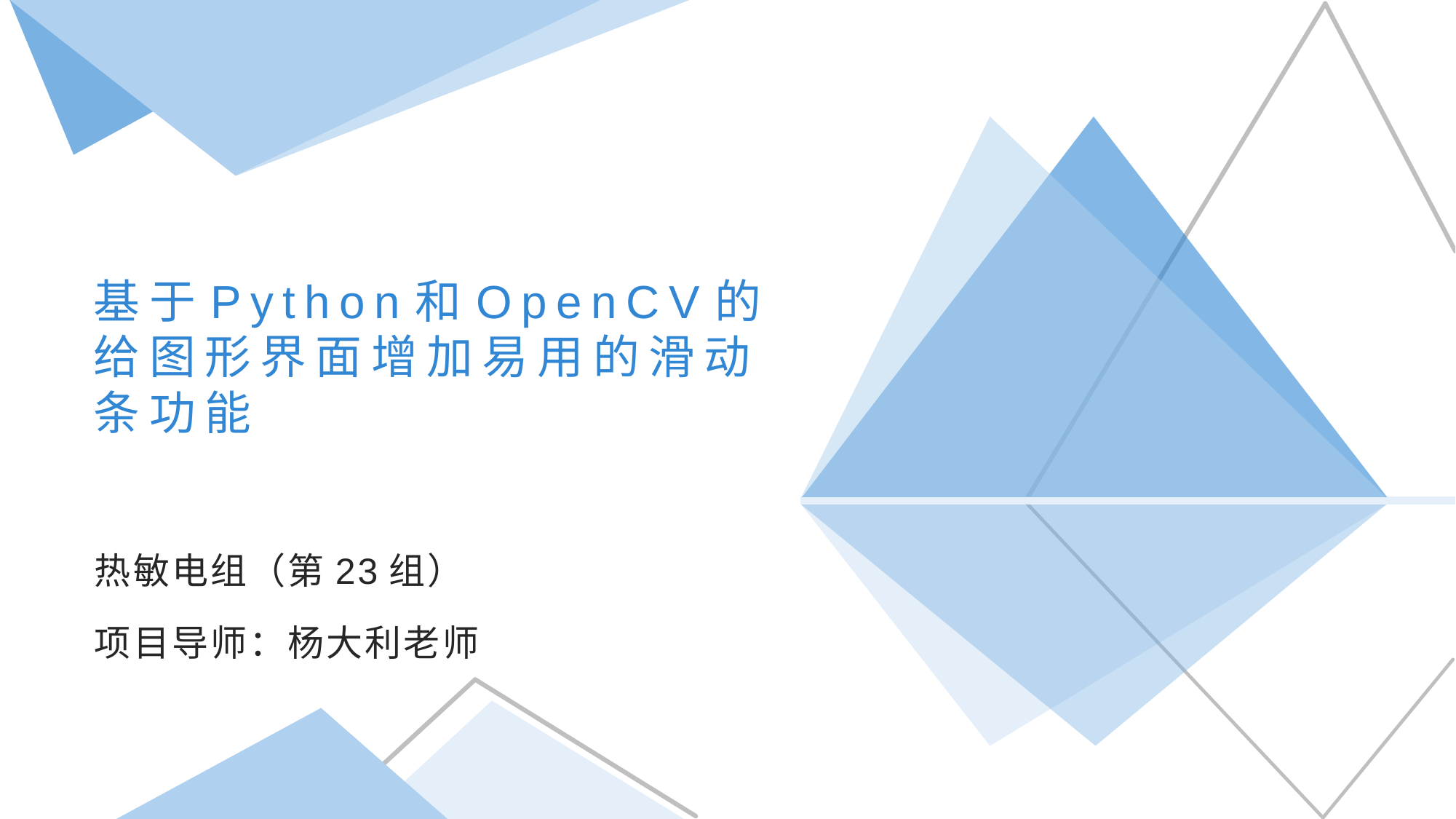

基于Python和OpenCV的给图形界面增加易用的滑动条功能
热敏电组（第23组）
项目导师：杨大利老师